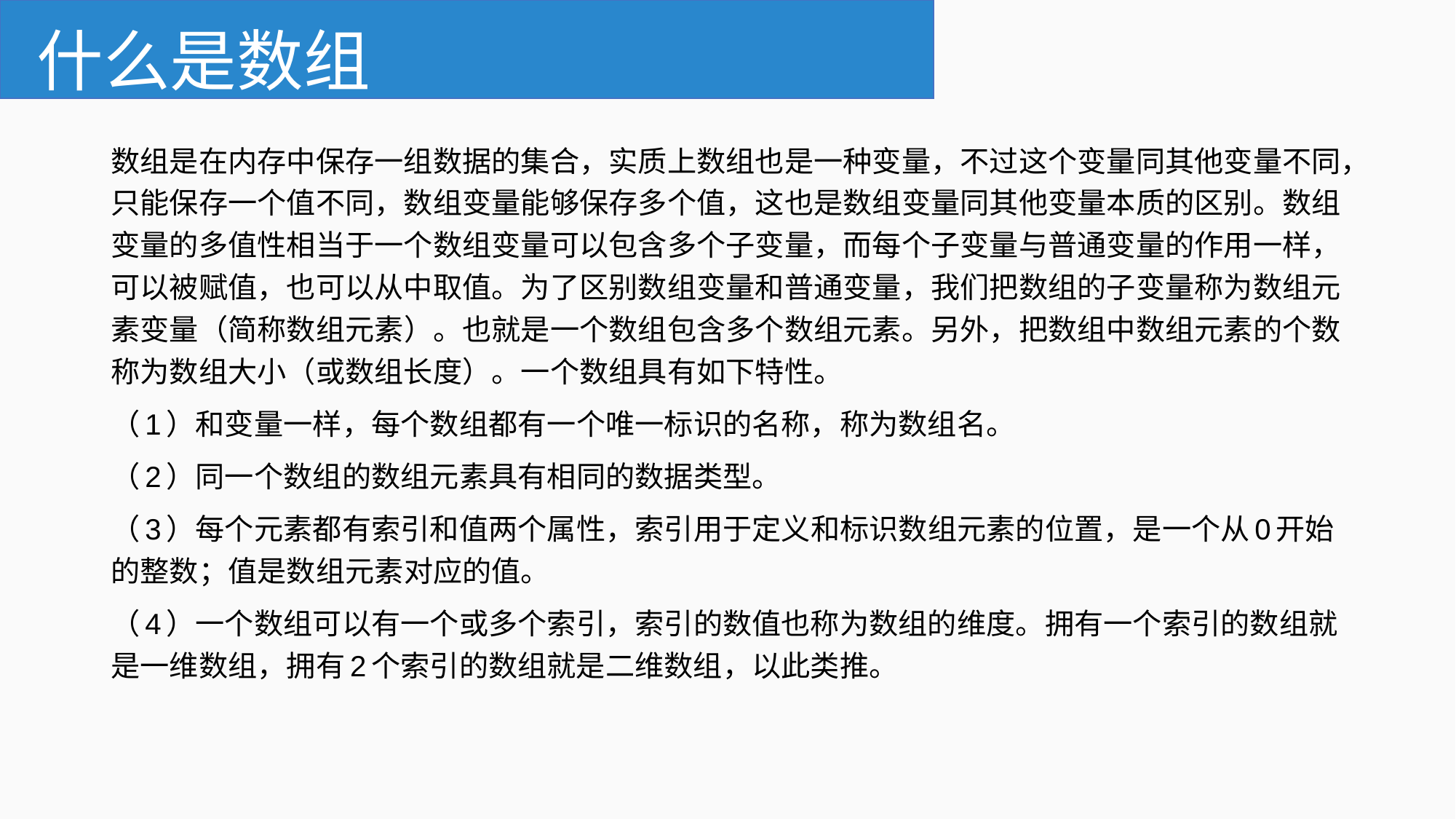

# 什么是数组
数组是在内存中保存一组数据的集合，实质上数组也是一种变量，不过这个变量同其他变量不同，只能保存一个值不同，数组变量能够保存多个值，这也是数组变量同其他变量本质的区别。数组变量的多值性相当于一个数组变量可以包含多个子变量，而每个子变量与普通变量的作用一样，可以被赋值，也可以从中取值。为了区别数组变量和普通变量，我们把数组的子变量称为数组元素变量（简称数组元素）。也就是一个数组包含多个数组元素。另外，把数组中数组元素的个数称为数组大小（或数组长度）。一个数组具有如下特性。
（1）和变量一样，每个数组都有一个唯一标识的名称，称为数组名。
（2）同一个数组的数组元素具有相同的数据类型。
（3）每个元素都有索引和值两个属性，索引用于定义和标识数组元素的位置，是一个从0开始的整数；值是数组元素对应的值。
（4）一个数组可以有一个或多个索引，索引的数值也称为数组的维度。拥有一个索引的数组就是一维数组，拥有2个索引的数组就是二维数组，以此类推。